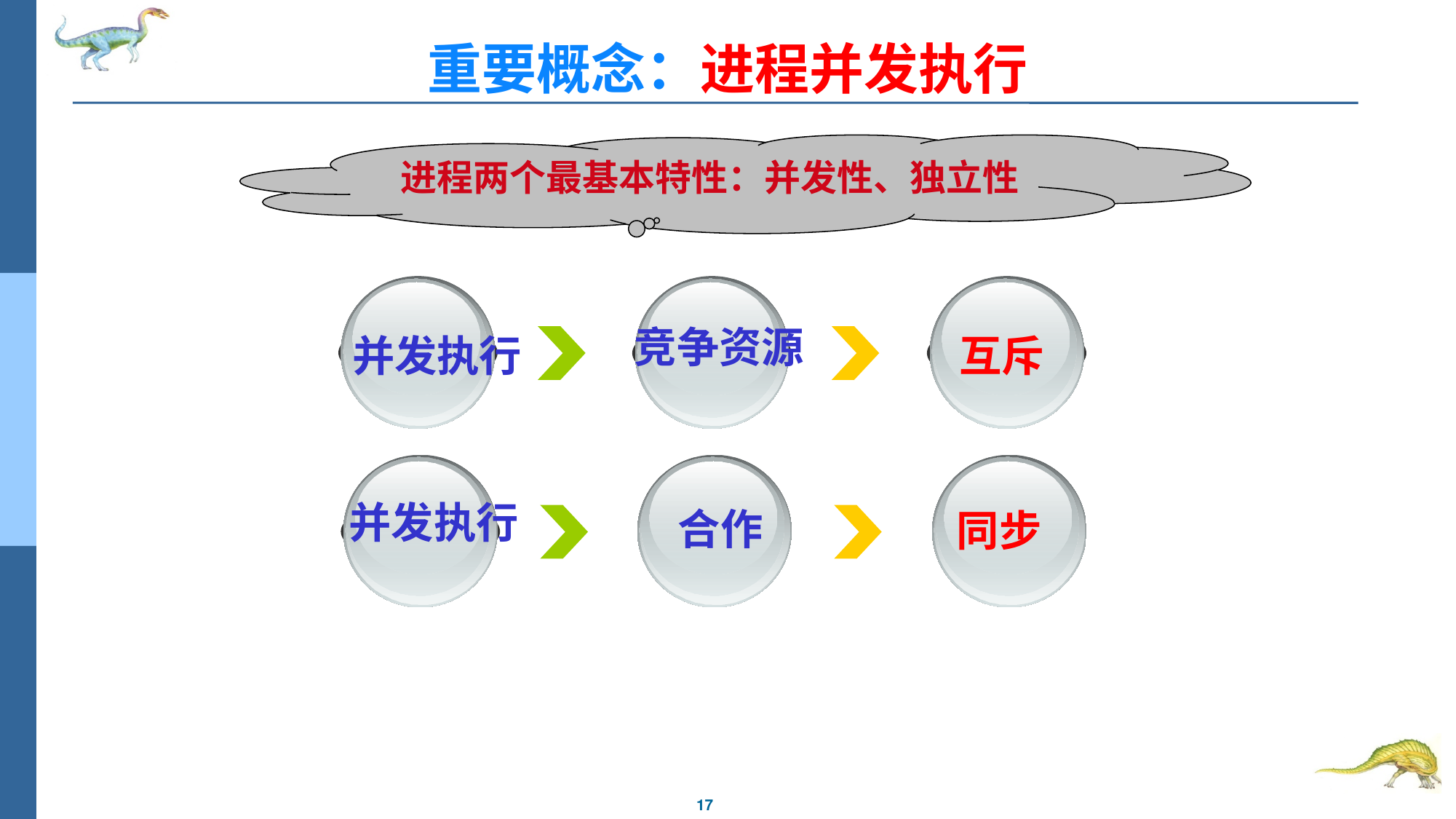

# 重要概念：进程并发执行
进程两个最基本特性：并发性、独立性

竞争资源

并发执行
互斥

并发执行
合作
同步